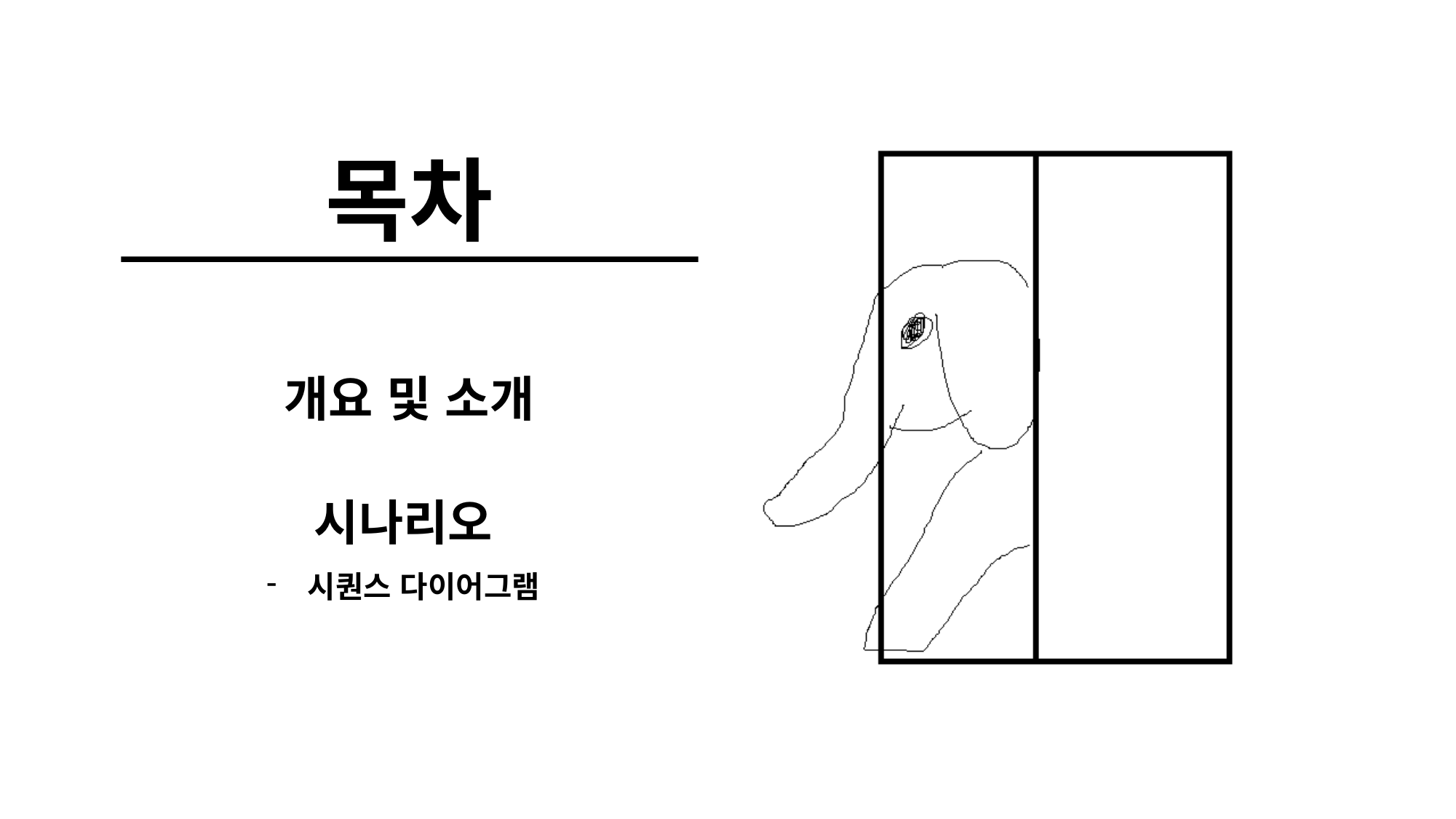

목차

개요 및 소개
시나리오
시퀀스 다이어그램